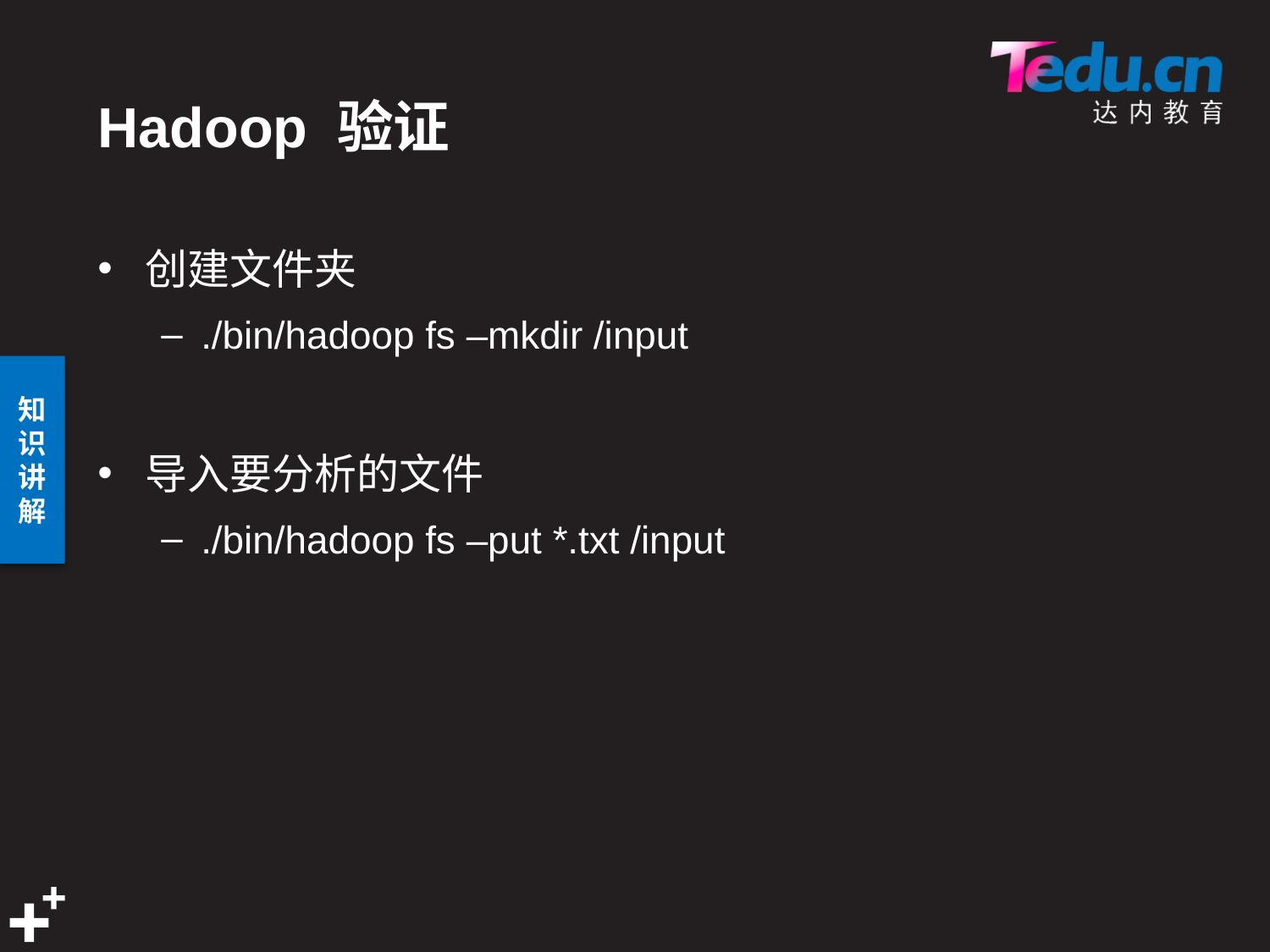

# Hadoop 验证
创建文件夹
./bin/hadoop fs –mkdir /input

导入要分析的文件
./bin/hadoop fs –put *.txt /input